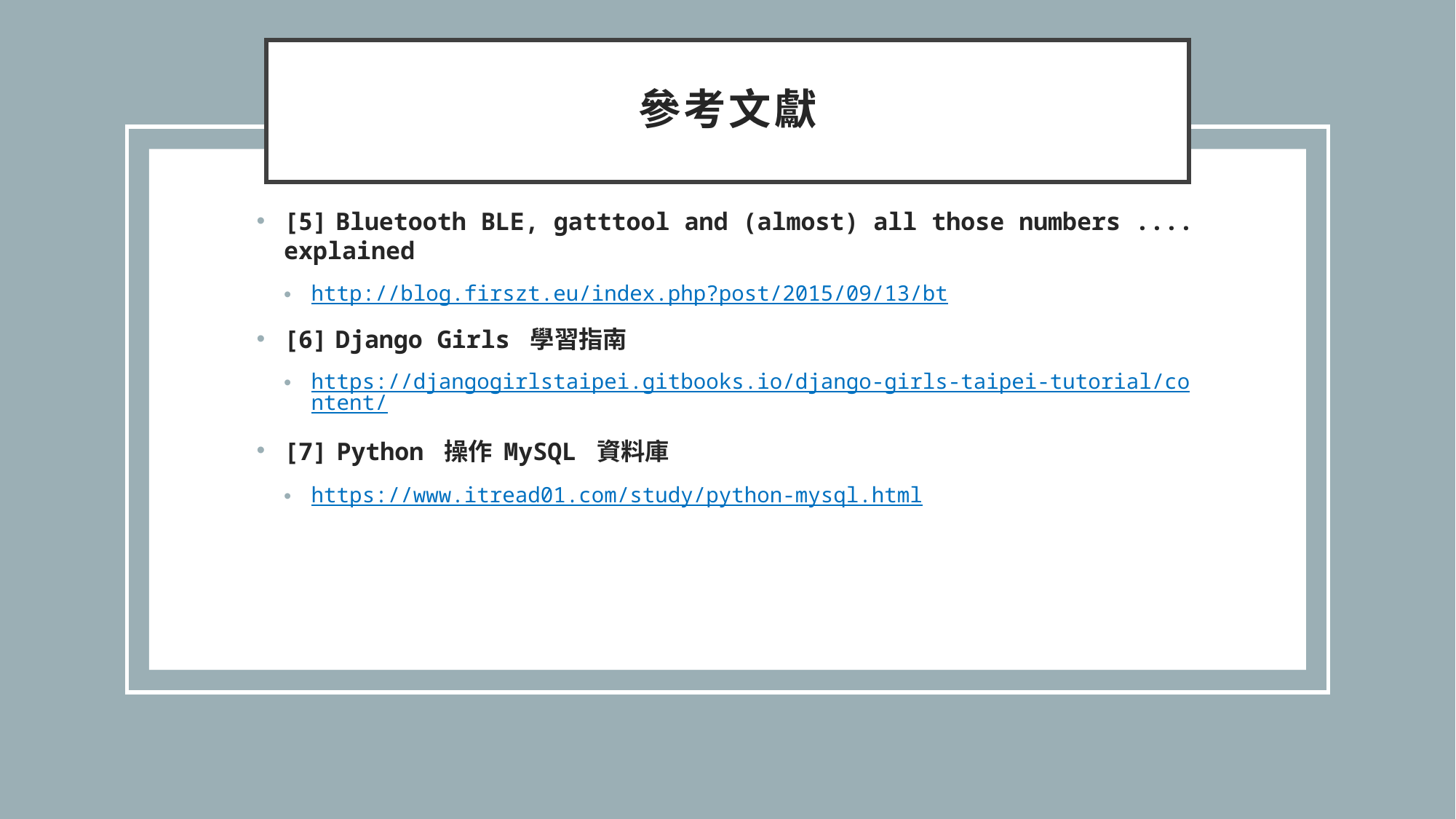

# 參考文獻

[5] Bluetooth BLE, gatttool and (almost) all those numbers .... explained
http://blog.firszt.eu/index.php?post/2015/09/13/bt
[6] Django Girls 學習指南
https://djangogirlstaipei.gitbooks.io/django-girls-taipei-tutorial/content/
[7] Python 操作 MySQL 資料庫
https://www.itread01.com/study/python-mysql.html